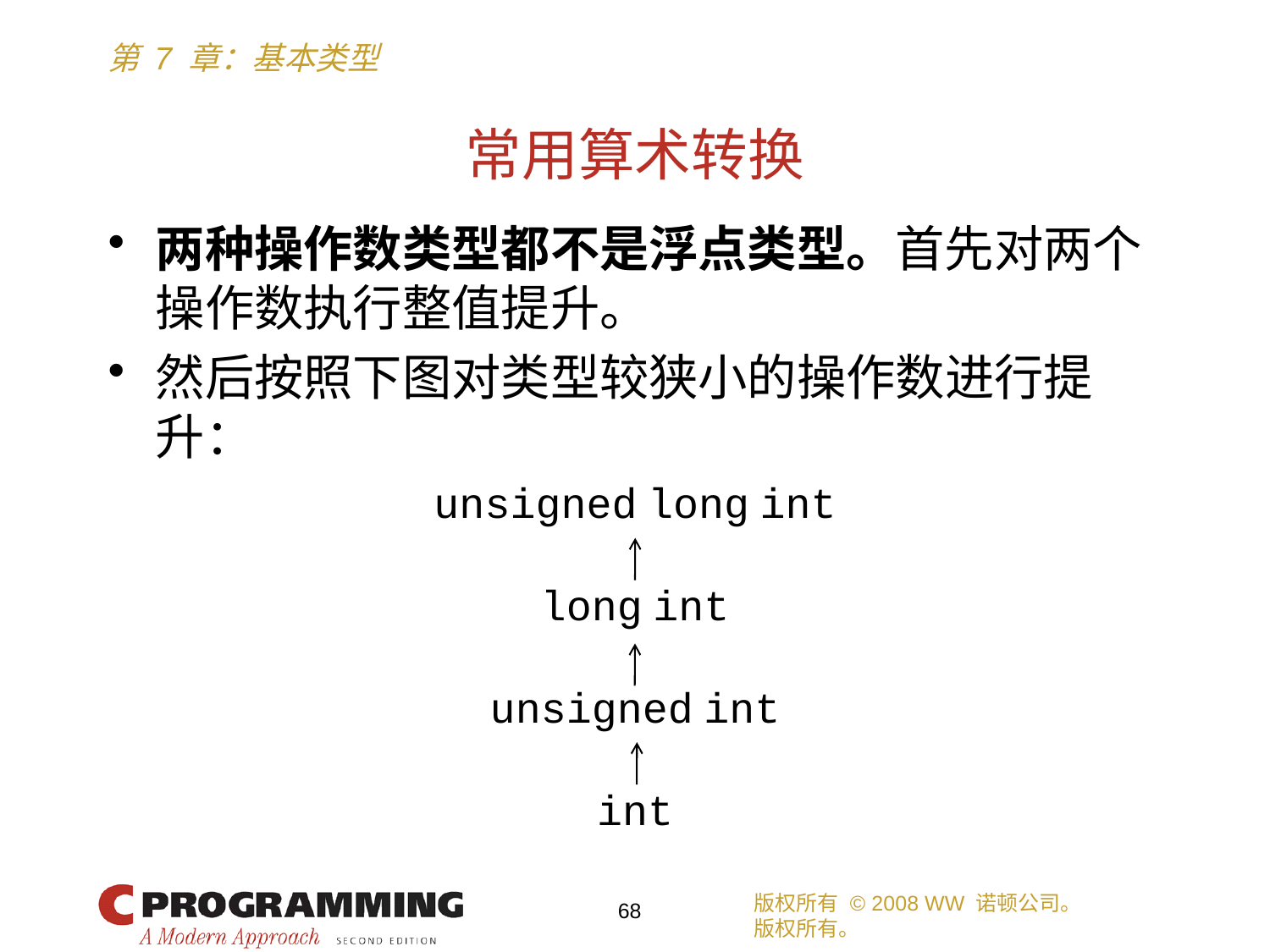

# 常用算术转换
两种操作数类型都不是浮点类型。首先对两个操作数执行整值提升。
然后按照下图对类型较狭小的操作数进行提升：
unsigned long int

long int

unsigned int

int

版权所有 © 2008 WW 诺顿公司。
版权所有。
68